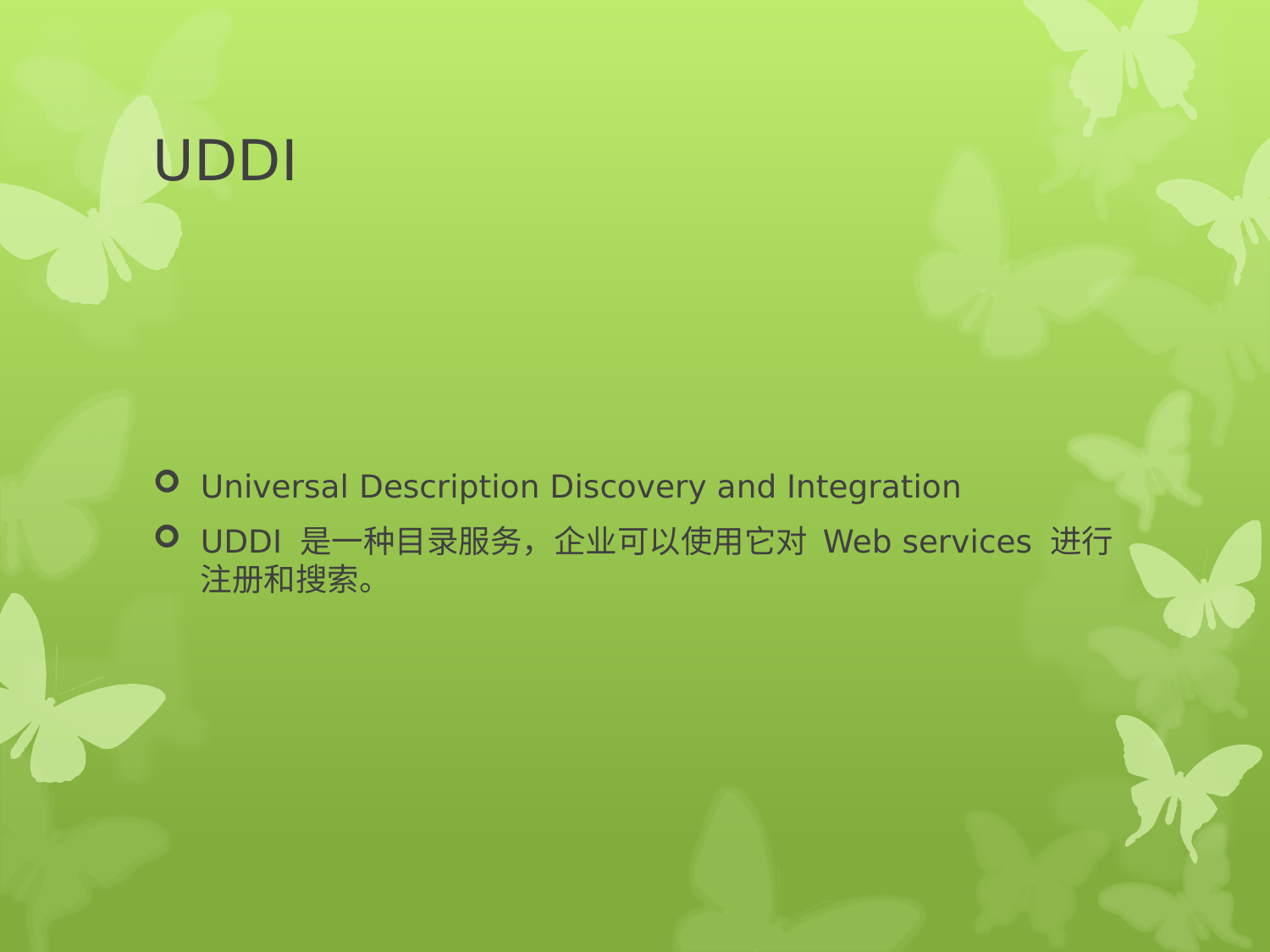

# UDDI
Universal Description Discovery and Integration
UDDI 是一种目录服务，企业可以使用它对 Web services 进行注册和搜索。